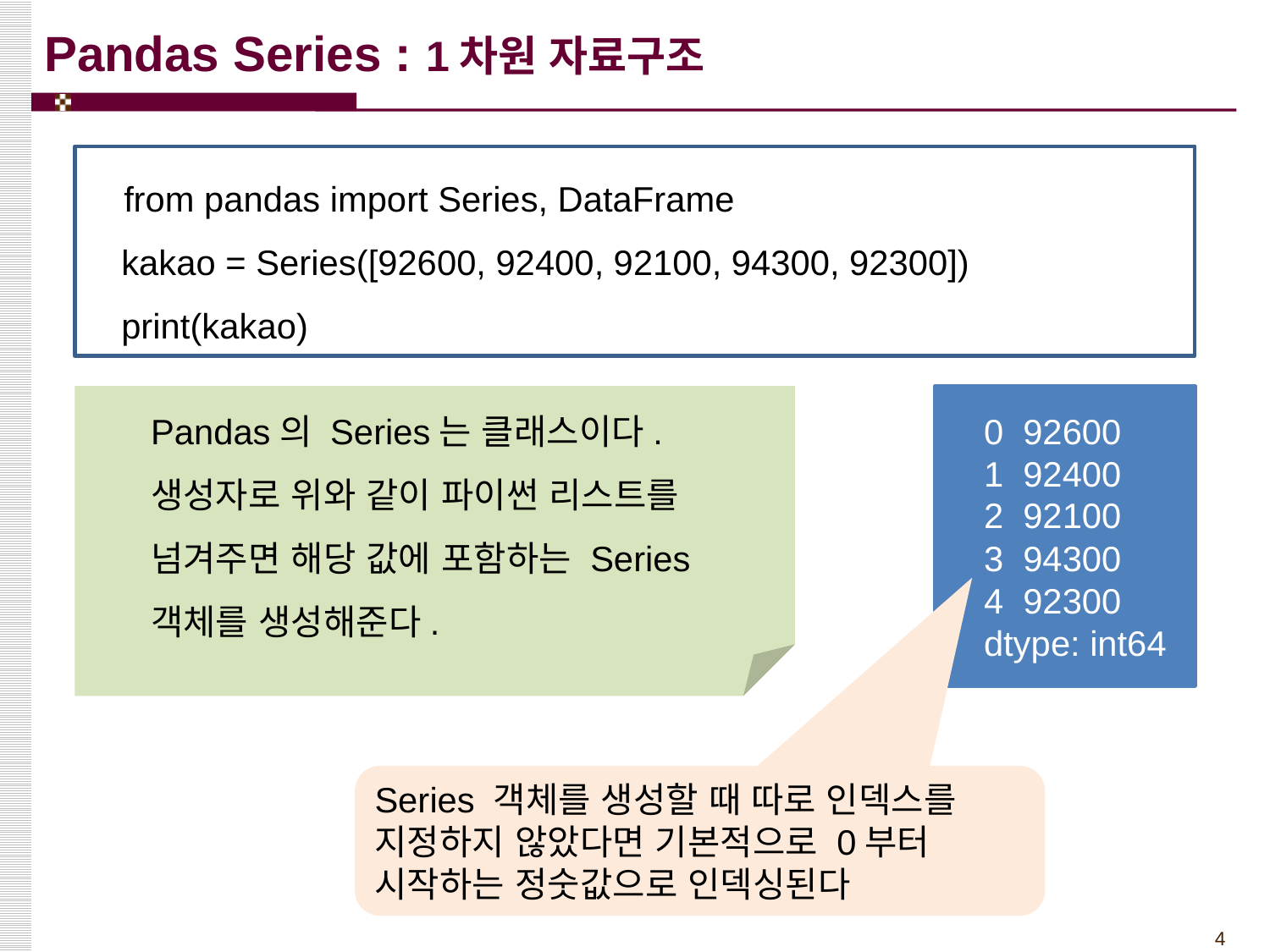

# Pandas Series : 1차원 자료구조
from pandas import Series, DataFrame
 kakao = Series([92600, 92400, 92100, 94300, 92300])
 print(kakao)
Pandas의 Series는 클래스이다.
생성자로 위와 같이 파이썬 리스트를 넘겨주면 해당 값에 포함하는 Series 객체를 생성해준다.
0  92600
1  92400
2  92100
3  94300
4  92300
dtype: int64
Series 객체를 생성할 때 따로 인덱스를 지정하지 않았다면 기본적으로 0부터 시작하는 정숫값으로 인덱싱된다